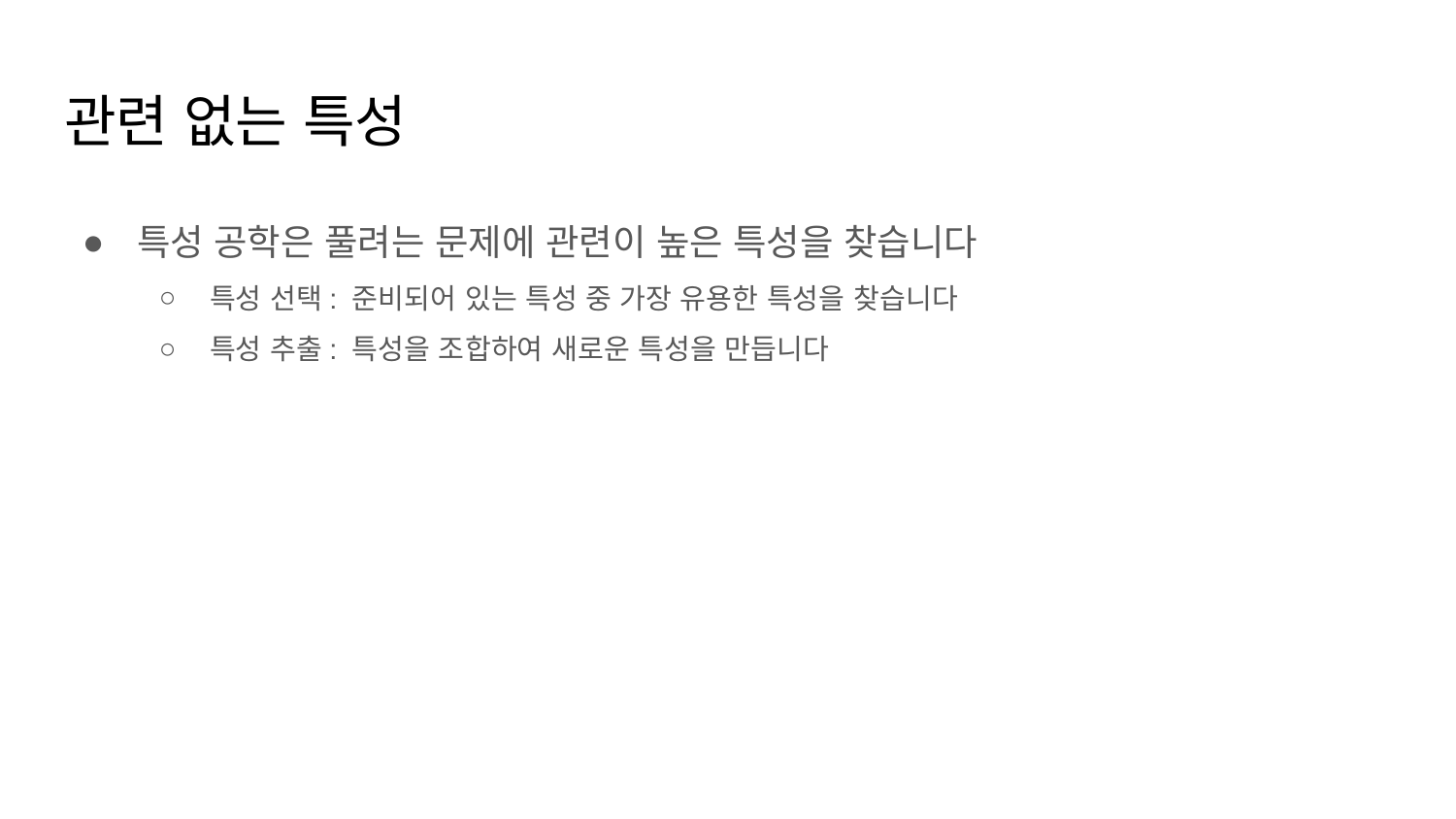

# 관련 없는 특성
특성 공학은 풀려는 문제에 관련이 높은 특성을 찾습니다
특성 선택: 준비되어 있는 특성 중 가장 유용한 특성을 찾습니다
특성 추출: 특성을 조합하여 새로운 특성을 만듭니다